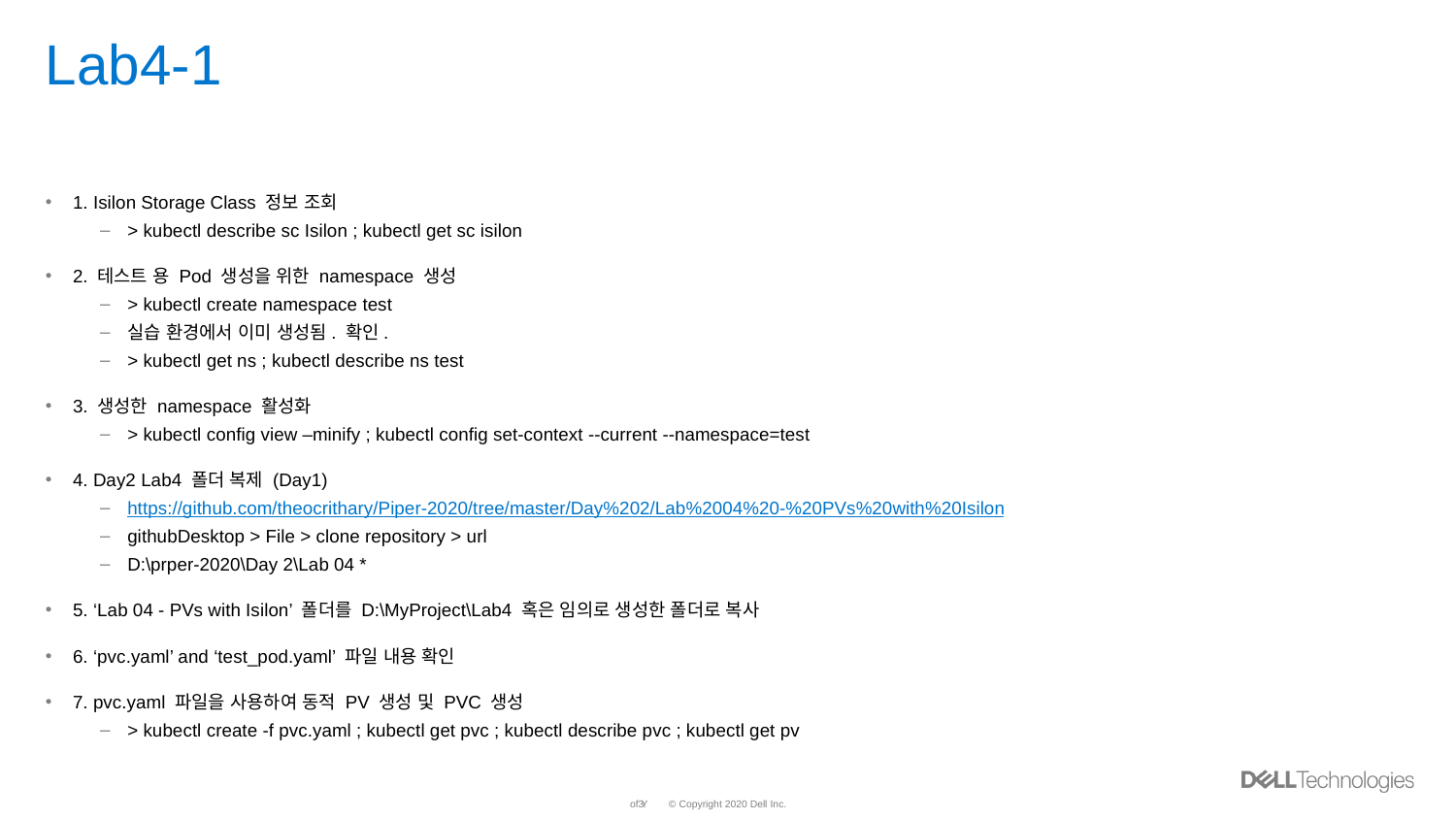

# Lab4-1
1. Isilon Storage Class 정보 조회
> kubectl describe sc Isilon ; kubectl get sc isilon
2. 테스트 용 Pod 생성을 위한 namespace 생성
> kubectl create namespace test
실습 환경에서 이미 생성됨. 확인.
> kubectl get ns ; kubectl describe ns test
3. 생성한 namespace 활성화
> kubectl config view –minify ; kubectl config set-context --current --namespace=test
4. Day2 Lab4 폴더 복제 (Day1)
https://github.com/theocrithary/Piper-2020/tree/master/Day%202/Lab%2004%20-%20PVs%20with%20Isilon
githubDesktop > File > clone repository > url
D:\prper-2020\Day 2\Lab 04 *
5. ‘Lab 04 - PVs with Isilon’ 폴더를 D:\MyProject\Lab4 혹은 임의로 생성한 폴더로 복사
6. ‘pvc.yaml’ and ‘test_pod.yaml’ 파일 내용 확인
7. pvc.yaml 파일을 사용하여 동적 PV 생성 및 PVC 생성
> kubectl create -f pvc.yaml ; kubectl get pvc ; kubectl describe pvc ; kubectl get pv